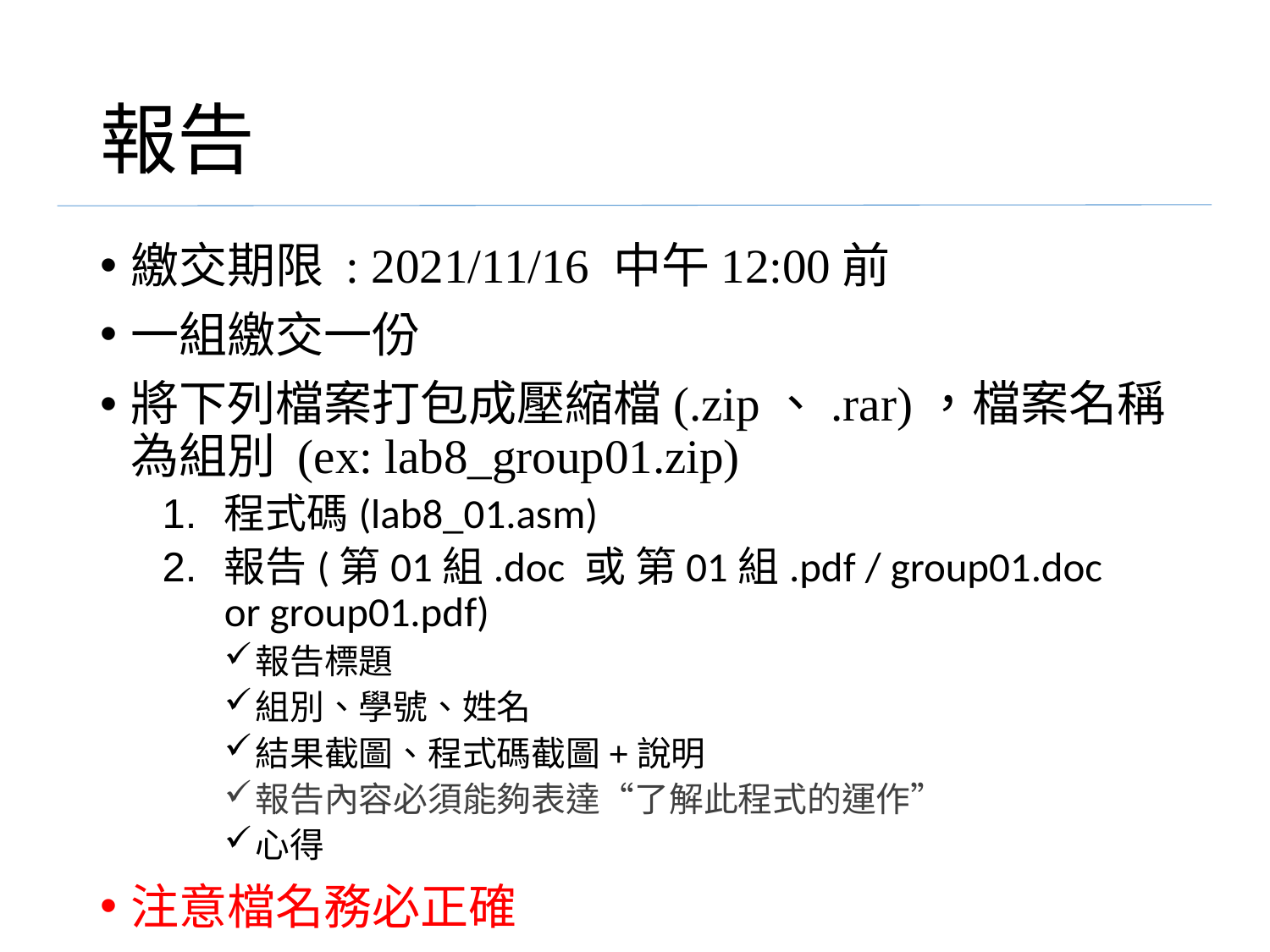

# 報告
繳交期限 : 2021/11/16 中午12:00前
一組繳交一份
將下列檔案打包成壓縮檔(.zip、.rar)，檔案名稱為組別 (ex: lab8_group01.zip)
程式碼(lab8_01.asm)
報告(第01組.doc 或 第01組.pdf / group01.doc or group01.pdf)
報告標題
組別、學號、姓名
結果截圖、程式碼截圖+說明
報告內容必須能夠表達“了解此程式的運作”
心得
注意檔名務必正確